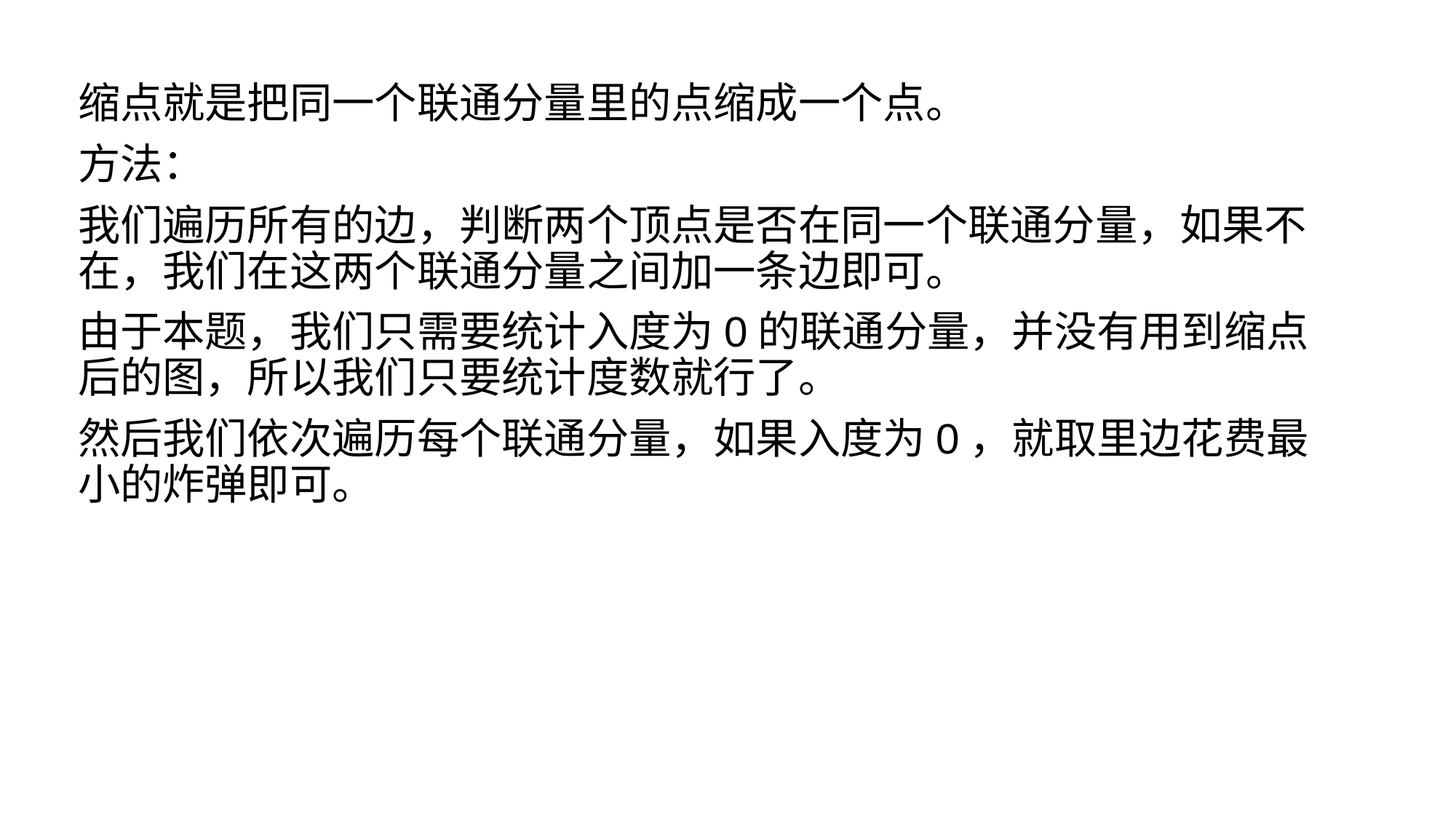

缩点就是把同一个联通分量里的点缩成一个点。
方法：
我们遍历所有的边，判断两个顶点是否在同一个联通分量，如果不在，我们在这两个联通分量之间加一条边即可。
由于本题，我们只需要统计入度为0的联通分量，并没有用到缩点后的图，所以我们只要统计度数就行了。
然后我们依次遍历每个联通分量，如果入度为0，就取里边花费最小的炸弹即可。